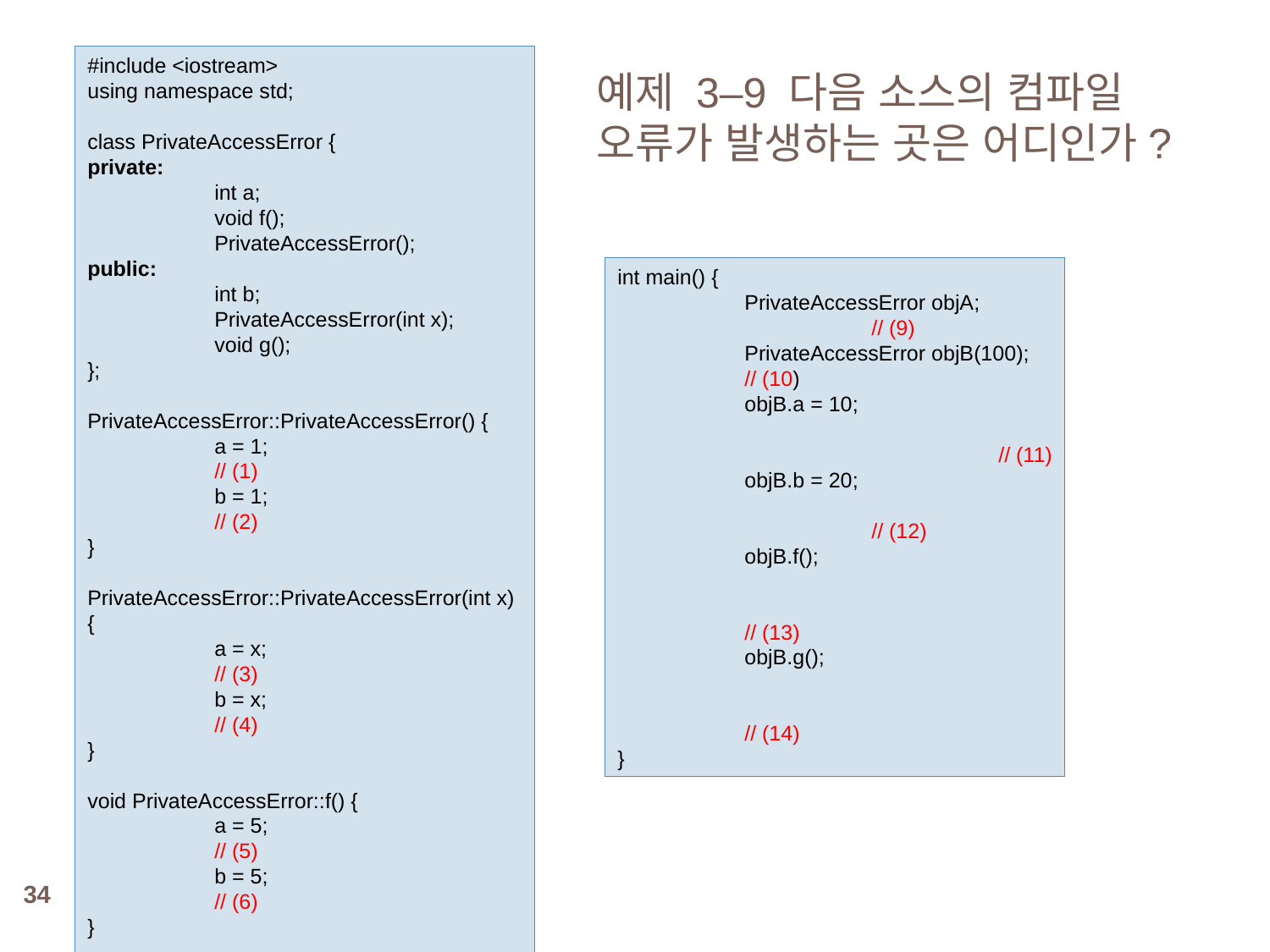

예제 3–9 다음 소스의 컴파일 오류가 발생하는 곳은 어디인가?
#include <iostream>
using namespace std;

class PrivateAccessError {
private:
	int a;
	void f();
	PrivateAccessError();
public:
	int b;
	PrivateAccessError(int x);
	void g();
};

PrivateAccessError::PrivateAccessError() {
	a = 1; 			// (1)
	b = 1; 			// (2)
}

PrivateAccessError::PrivateAccessError(int x) {
	a = x; 			// (3)
	b = x; 			// (4)
}

void PrivateAccessError::f() {
	a = 5; 			// (5)
	b = 5; 			// (6)
}

void PrivateAccessError::g() {
	a = 6; 			// (7)
	b = 6; 			// (8)
}
int main() {
	PrivateAccessError objA; 			// (9)
	PrivateAccessError objB(100);	// (10)
	objB.a = 10; 								// (11)
	objB.b = 20; 							// (12)
	objB.f(); 									// (13)
	objB.g(); 									// (14)
}
34